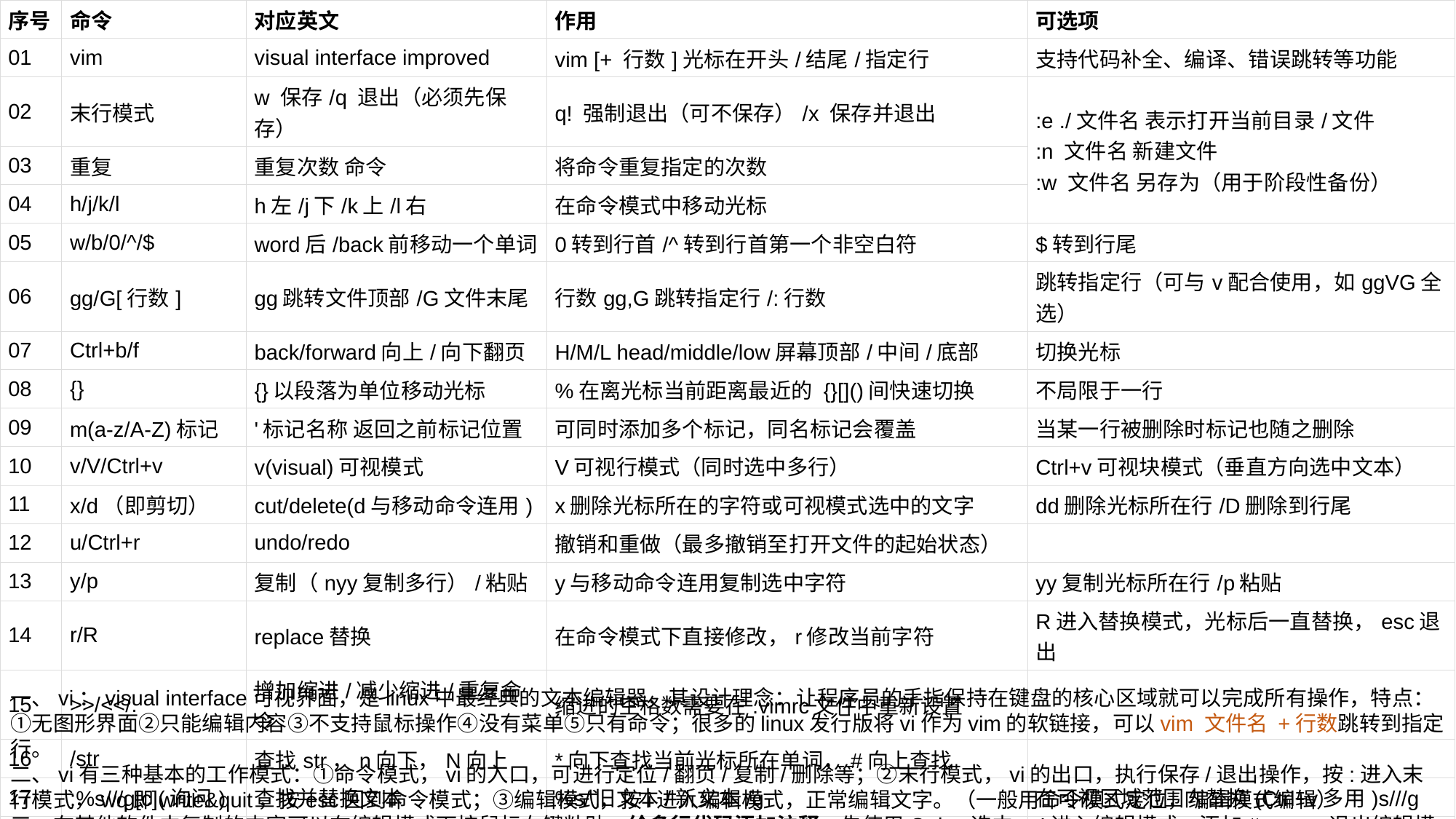

| 序号 | 命令 | 对应英文 | 作用 | 可选项 |
| --- | --- | --- | --- | --- |
| 01 | vim | visual interface improved | vim [+ 行数]光标在开头/结尾/指定行 | 支持代码补全、编译、错误跳转等功能 |
| 02 | 末行模式 | w 保存/q 退出（必须先保存） | q! 强制退出（可不保存）/x 保存并退出 | :e ./文件名 表示打开当前目录/文件 :n 文件名 新建文件 :w 文件名 另存为（用于阶段性备份） |
| 03 | 重复 | 重复次数 命令 | 将命令重复指定的次数 |  |
| 04 | h/j/k/l | h左/j下/k上/l右 | 在命令模式中移动光标 |  |
| 05 | w/b/0/^/$ | word后/back前移动一个单词 | 0转到行首/^转到行首第一个非空白符 | $转到行尾 |
| 06 | gg/G[行数] | gg跳转文件顶部/G文件末尾 | 行数gg,G跳转指定行/:行数 | 跳转指定行（可与v配合使用，如ggVG全选） |
| 07 | Ctrl+b/f | back/forward向上/向下翻页 | H/M/L head/middle/low屏幕顶部/中间/底部 | 切换光标 |
| 08 | {} | {}以段落为单位移动光标 | %在离光标当前距离最近的 {}[]()间快速切换 | 不局限于一行 |
| 09 | m(a-z/A-Z)标记 | '标记名称 返回之前标记位置 | 可同时添加多个标记，同名标记会覆盖 | 当某一行被删除时标记也随之删除 |
| 10 | v/V/Ctrl+v | v(visual)可视模式 | V可视行模式（同时选中多行） | Ctrl+v可视块模式（垂直方向选中文本） |
| 11 | x/d（即剪切） | cut/delete(d与移动命令连用) | x删除光标所在的字符或可视模式选中的文字 | dd删除光标所在行/D删除到行尾 |
| 12 | u/Ctrl+r | undo/redo | 撤销和重做（最多撤销至打开文件的起始状态） |  |
| 13 | y/p | 复制（nyy复制多行）/粘贴 | y与移动命令连用复制选中字符 | yy复制光标所在行/p粘贴 |
| 14 | r/R | replace替换 | 在命令模式下直接修改，r修改当前字符 | R进入替换模式，光标后一直替换，esc退出 |
| 15 | >>/<</. | 增加缩进/减少缩进/重复命令 | 缩进的空格数需要在.vimrc文件中重新设置 |  |
| 16 | /str | 查找str，n向下，N向上 | \*向下查找当前光标所在单词，#向上查找 |  |
| 17 | :%s///g[c](询问) | 查找并替换文本 | %s/旧文本/新文本/g | 在可视区域范围内替换(Ctrl+v多用)s///g |
| 18 | i/I/o/O/a/A | i在当前字符前/行首插入文本 | o在当前行后/前插入空行并进入编辑模式 | a在当前字符后/A行末添加文本 |
| 19 | :sp/:vsp | split横向/纵向增加分屏 | Ctrl+W 之后，w下一个窗口/r窗口交换 | c关闭窗口/q退出窗口/o关闭其他窗口 |
一、vi：visual interface可视界面，是linux中最经典的文本编辑器，其设计理念：让程序员的手指保持在键盘的核心区域就可以完成所有操作，特点：①无图形界面②只能编辑内容③不支持鼠标操作④没有菜单⑤只有命令；很多的linux发行版将vi作为vim的软链接，可以vim 文件名 +行数跳转到指定行。
二、vi有三种基本的工作模式：①命令模式，vi的入口，可进行定位/翻页/复制/删除等；②末行模式，vi的出口，执行保存/退出操作，按:进入末行模式，wq即write&quit，按esc回到命令模式；③编辑模式，按i进入编辑模式，正常编辑文字。（一般用命令模式定位，编辑模式编辑）
三、在其他软件中复制的内容可以在编辑模式下按鼠标右键粘贴；给多行代码添加注释：先使用Ctrl+v选中，I进入编辑模式，添加#，esc退出编辑模式。